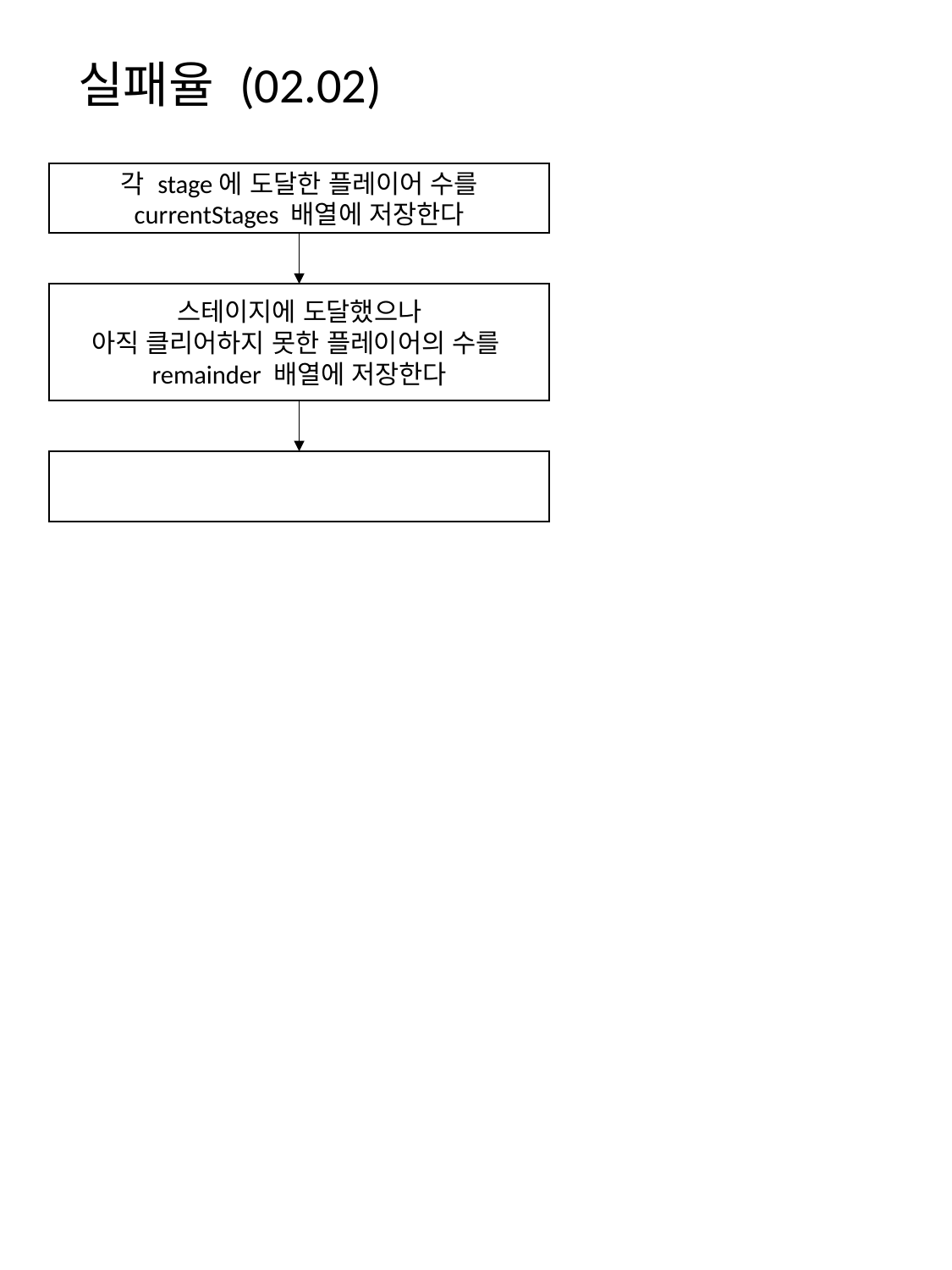

# 실패율 (02.02)
각 stage에 도달한 플레이어 수를 currentStages 배열에 저장한다
스테이지에 도달했으나
아직 클리어하지 못한 플레이어의 수를
remainder 배열에 저장한다